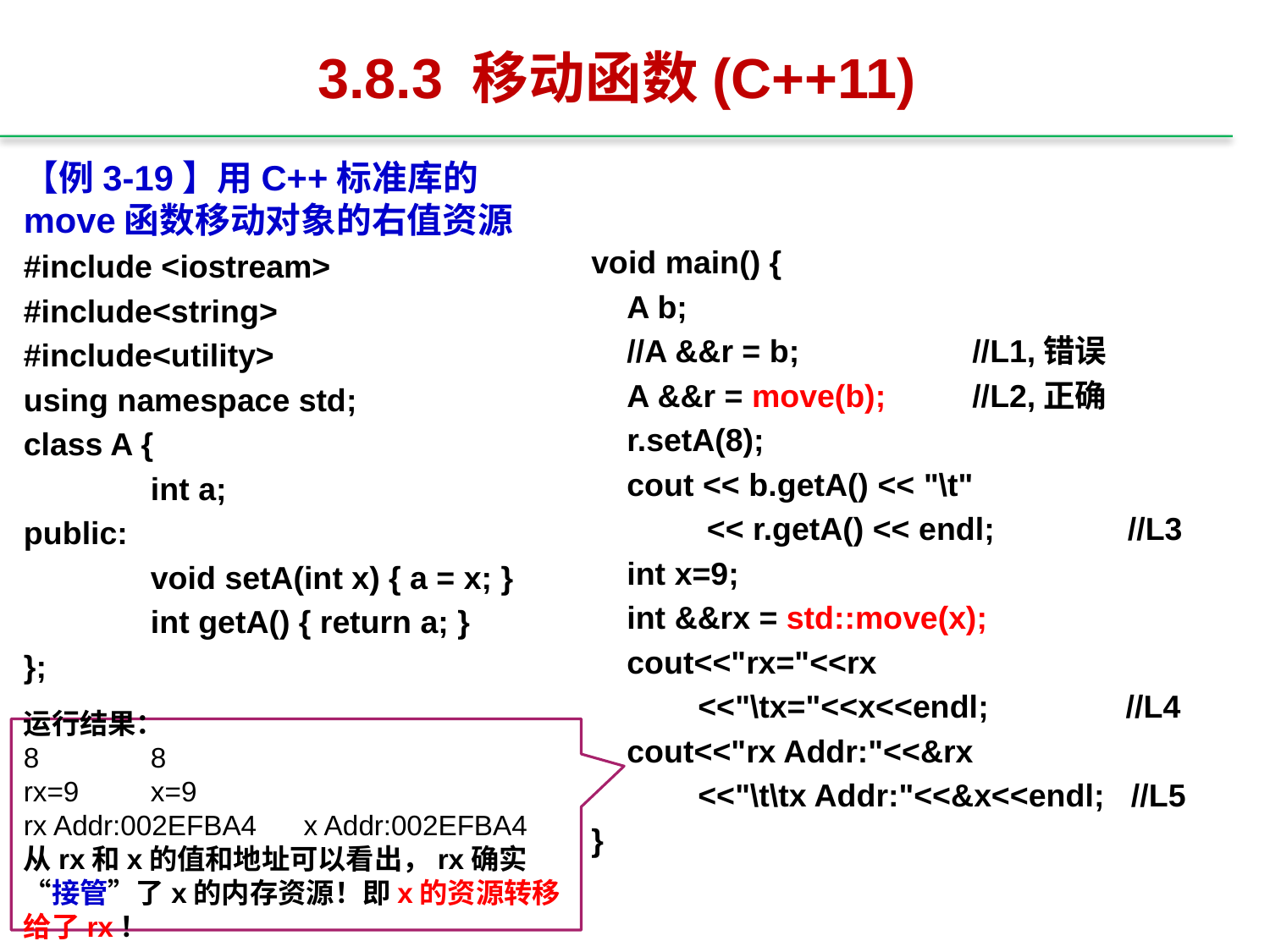

3.8.3 移动函数(C++11)
【例3-19】用C++标准库的move函数移动对象的右值资源
#include <iostream>
#include<string>
#include<utility>
using namespace std;
class A {
	int a;
public:
	void setA(int x) { a = x; }
	int getA() { return a; }
};

void main() {
    A b;
    //A &&r = b;	          	//L1,错误
    A &&r = move(b);	//L2,正确
    r.setA(8);
    cout << b.getA() << "\t"
             << r.getA() << endl;               //L3
    int x=9;
    int &&rx = std::move(x);
    cout<<"rx="<<rx
            <<"\tx="<<x<<endl;    	   //L4
    cout<<"rx Addr:"<<&rx
            <<"\t\tx Addr:"<<&x<<endl;   //L5
}
运行结果：
8	8
rx=9	x=9
rx Addr:002EFBA4      x Addr:002EFBA4
从rx和x的值和地址可以看出，rx确实“接管”了x的内存资源！即x的资源转移给了rx！